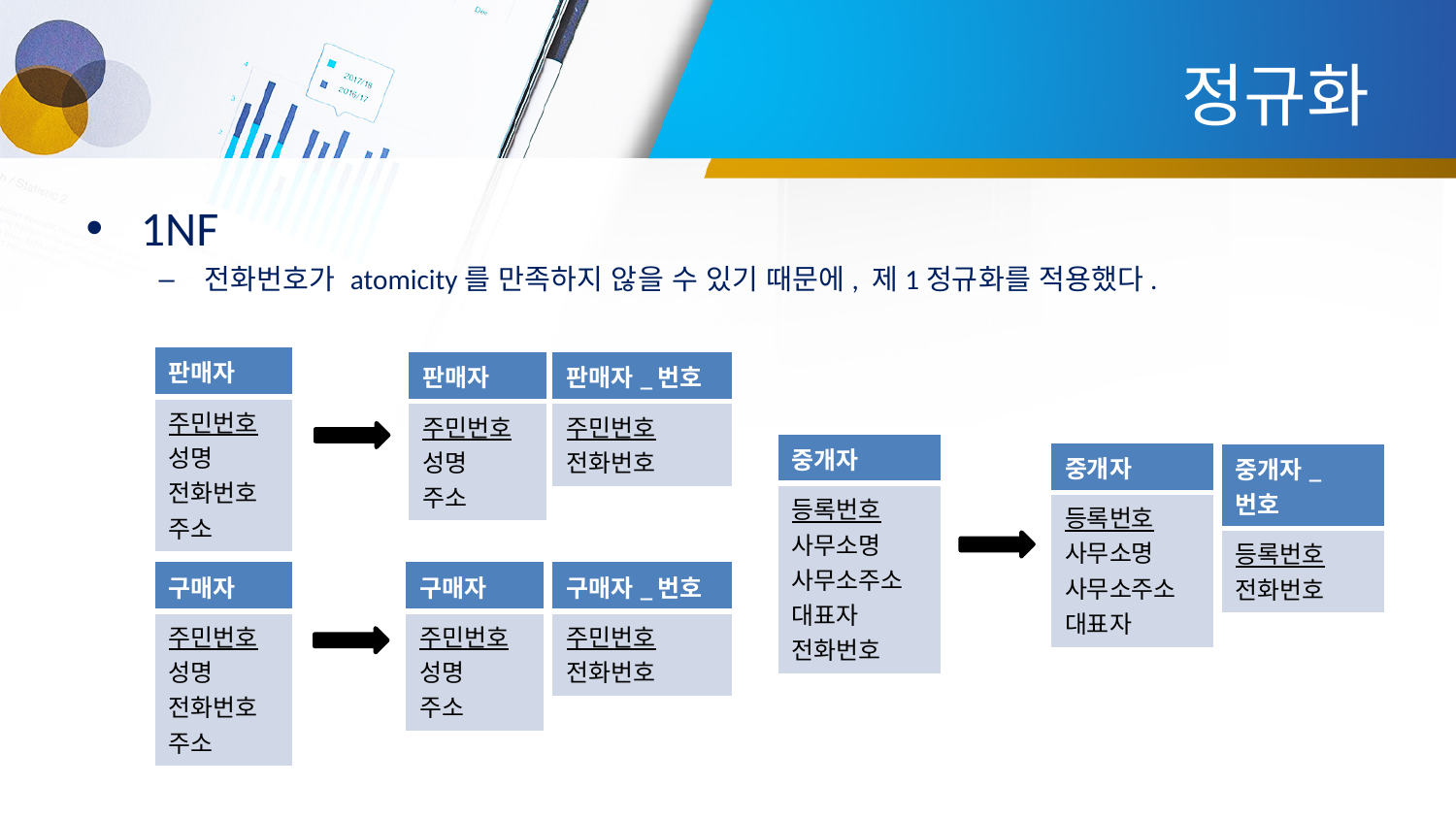

# 정규화
1NF
전화번호가 atomicity를 만족하지 않을 수 있기 때문에, 제1정규화를 적용했다.
| 판매자 |
| --- |
| 주민번호 성명 전화번호 주소 |
| 판매자\_번호 |
| --- |
| 주민번호 전화번호 |
| 판매자 |
| --- |
| 주민번호 성명 주소 |

| 중개자 |
| --- |
| 등록번호 사무소명 사무소주소 대표자 전화번호 |
| 중개자 |
| --- |
| 등록번호 사무소명 사무소주소 대표자 |
| 중개자\_번호 |
| --- |
| 등록번호 전화번호 |

| 구매자 |
| --- |
| 주민번호 성명 주소 |
| 구매자\_번호 |
| --- |
| 주민번호 전화번호 |
| 구매자 |
| --- |
| 주민번호 성명 전화번호 주소 |